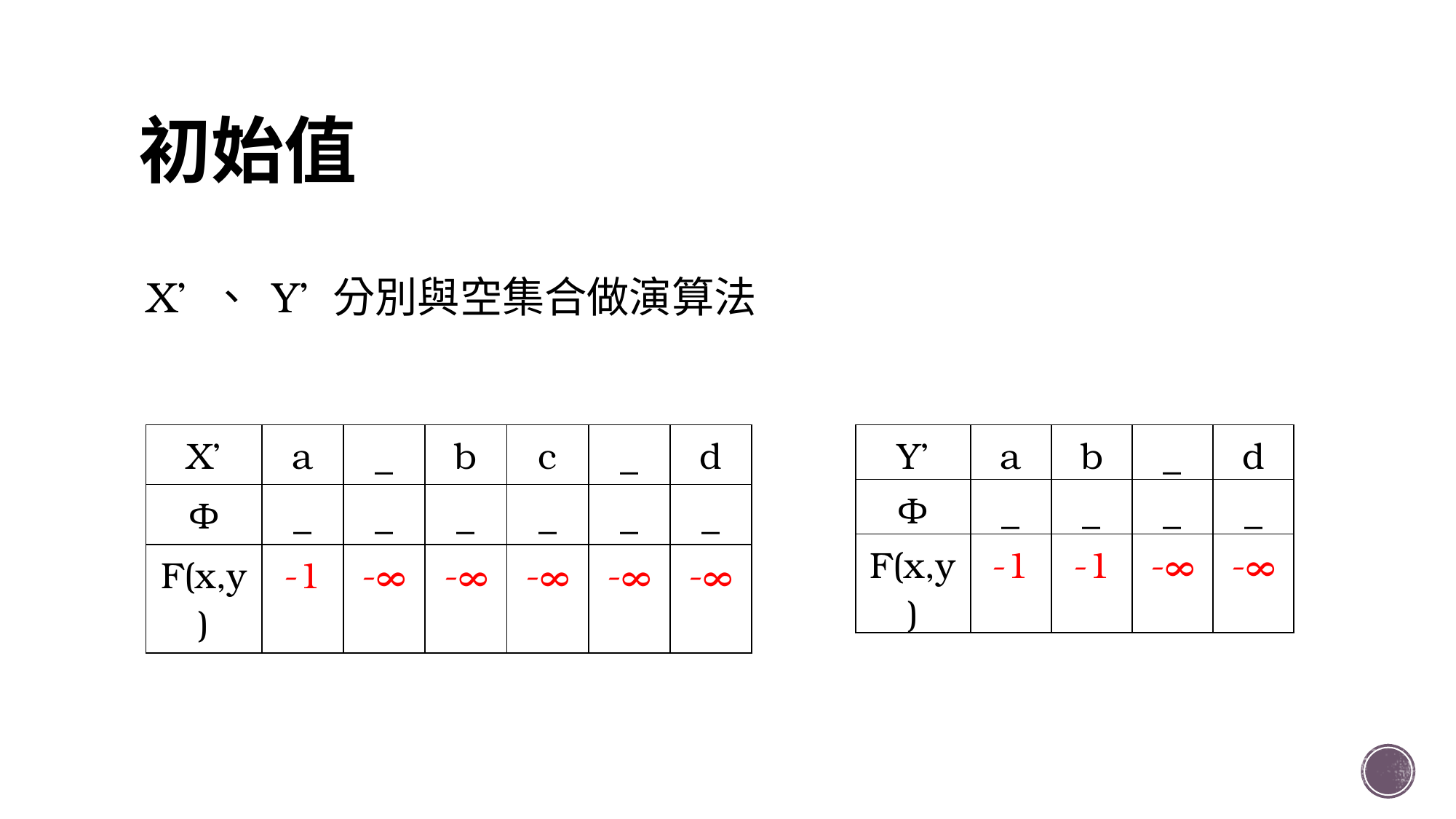

# 初始值
X’ 、 Y’ 分別與空集合做演算法
| X’ | a | \_ | b | c | \_ | d |
| --- | --- | --- | --- | --- | --- | --- |
| Φ | \_ | \_ | \_ | \_ | \_ | \_ |
| F(x,y) | -1 | -∞ | -∞ | -∞ | -∞ | -∞ |
| Y’ | a | b | \_ | d |
| --- | --- | --- | --- | --- |
| Φ | \_ | \_ | \_ | \_ |
| F(x,y) | -1 | -1 | -∞ | -∞ |